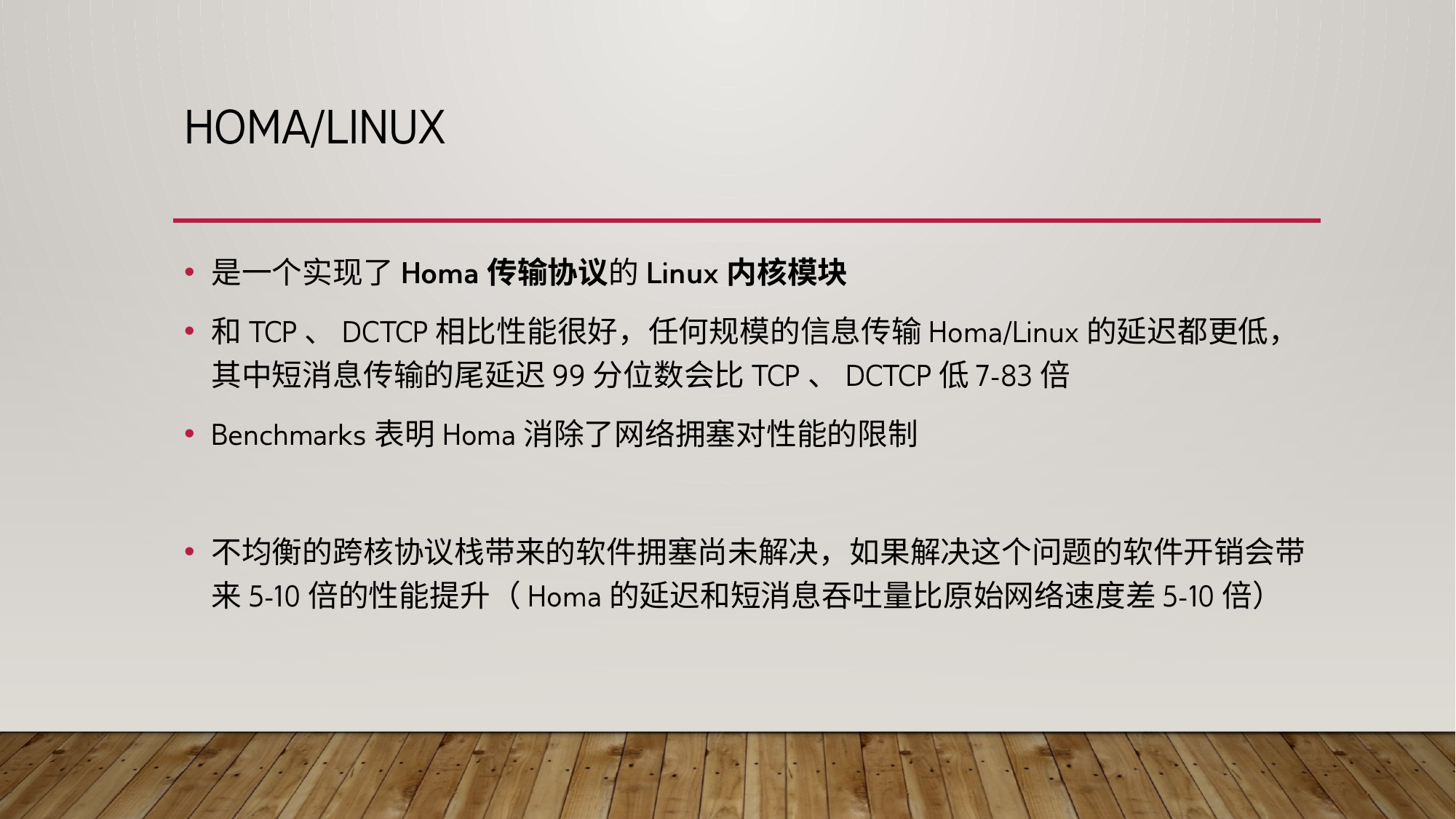

# Homa/Linux
是一个实现了Homa传输协议的Linux内核模块
和TCP、DCTCP相比性能很好，任何规模的信息传输Homa/Linux的延迟都更低，其中短消息传输的尾延迟99分位数会比TCP、DCTCP低7-83倍
Benchmarks表明Homa消除了网络拥塞对性能的限制

不均衡的跨核协议栈带来的软件拥塞尚未解决，如果解决这个问题的软件开销会带来5-10倍的性能提升（Homa的延迟和短消息吞吐量比原始网络速度差5-10倍）